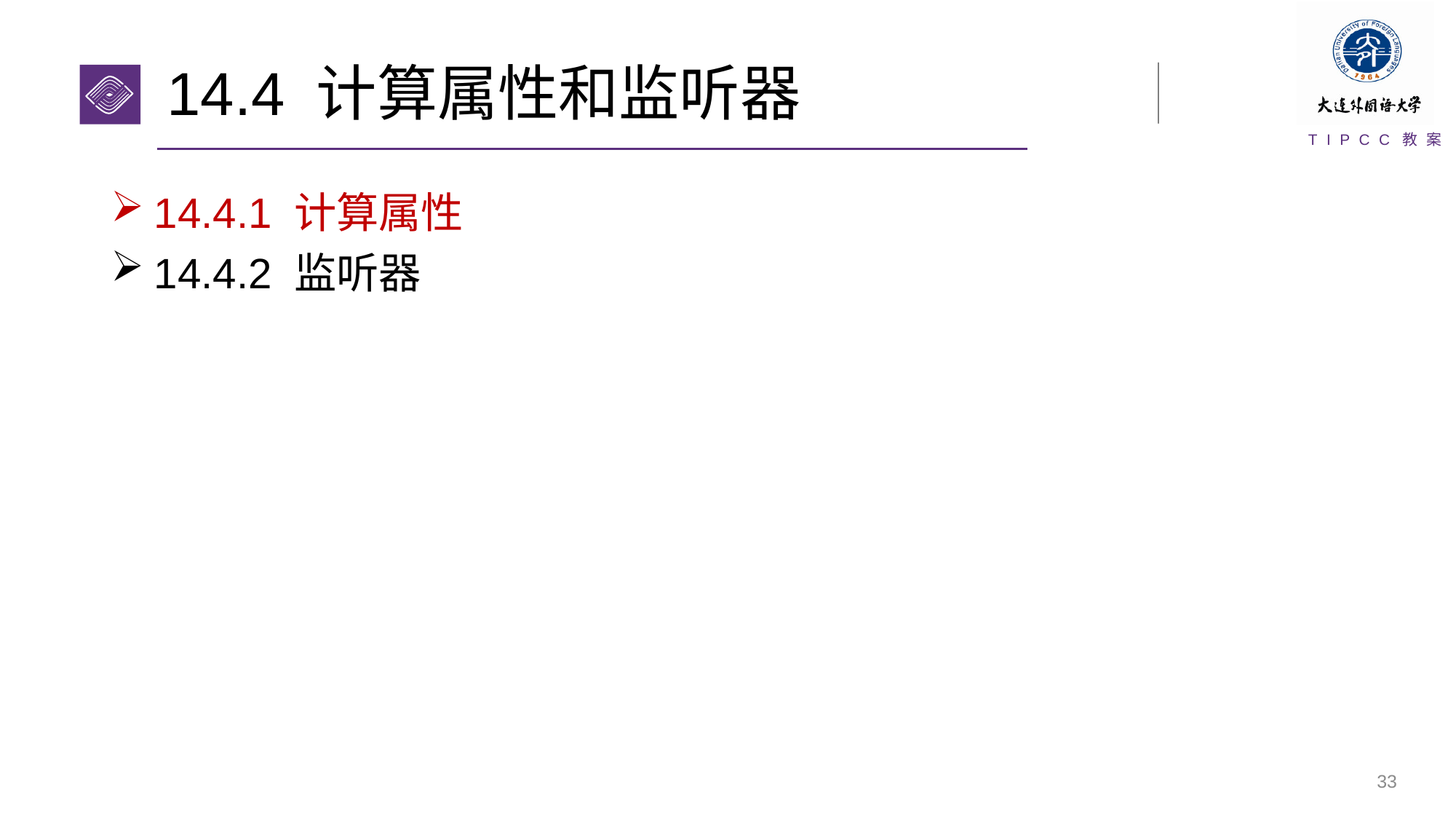

# 14.4 计算属性和监听器
14.4.1 计算属性
14.4.2 监听器
33